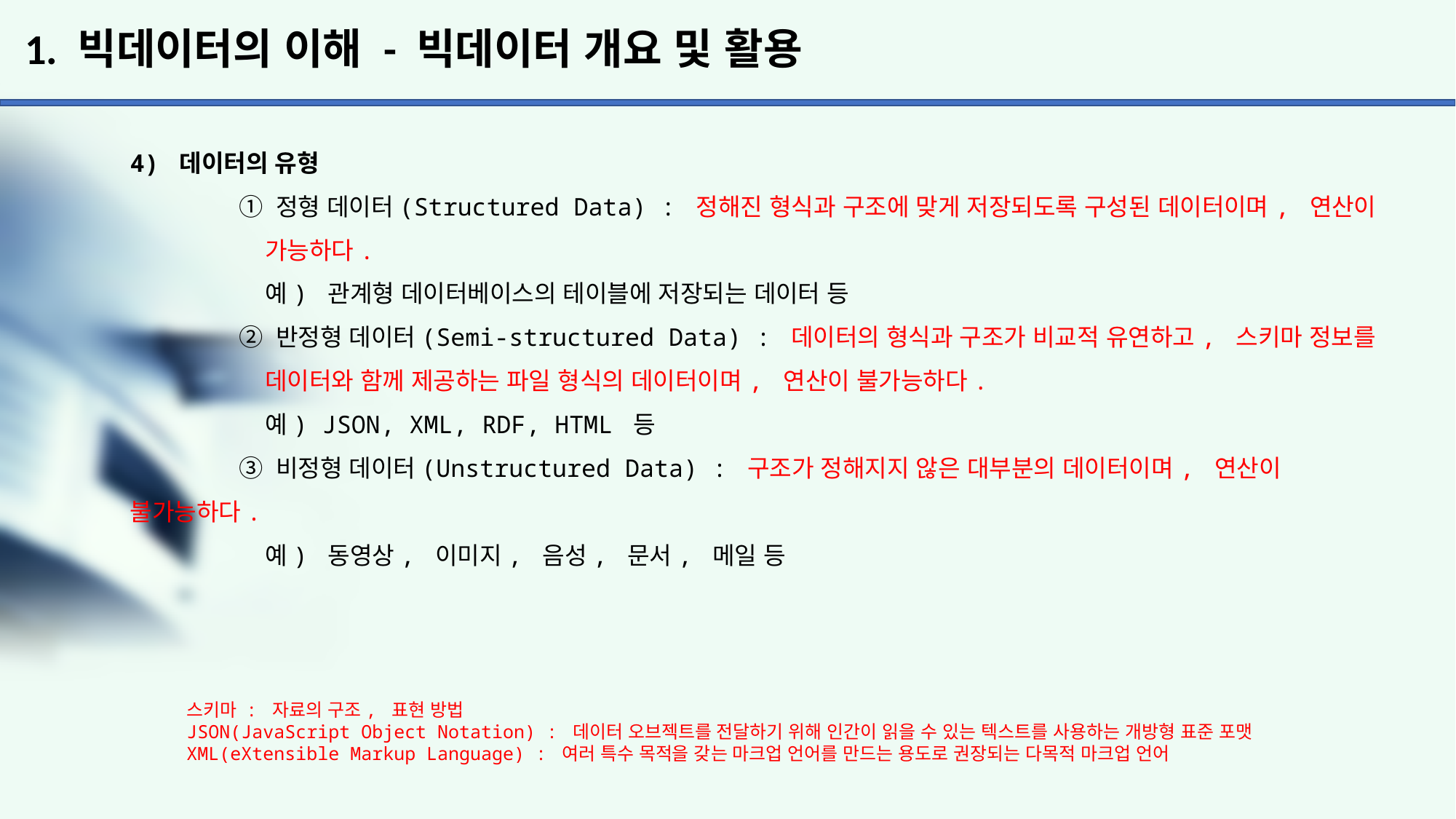

# 1. 빅데이터의 이해 - 빅데이터 개요 및 활용
4) 데이터의 유형
	① 정형 데이터(Structured Data) : 정해진 형식과 구조에 맞게 저장되도록 구성된 데이터이며, 연산이
	   가능하다.
	   예) 관계형 데이터베이스의 테이블에 저장되는 데이터 등
	② 반정형 데이터(Semi-structured Data) : 데이터의 형식과 구조가 비교적 유연하고, 스키마 정보를
	   데이터와 함께 제공하는 파일 형식의 데이터이며, 연산이 불가능하다.
	   예) JSON, XML, RDF, HTML 등
	③ 비정형 데이터(Unstructured Data) : 구조가 정해지지 않은 대부분의 데이터이며, 연산이 불가능하다.
	   예) 동영상, 이미지, 음성, 문서, 메일 등
스키마 : 자료의 구조, 표현 방법
JSON(JavaScript Object Notation) : 데이터 오브젝트를 전달하기 위해 인간이 읽을 수 있는 텍스트를 사용하는 개방형 표준 포맷
XML(eXtensible Markup Language) : 여러 특수 목적을 갖는 마크업 언어를 만드는 용도로 권장되는 다목적 마크업 언어